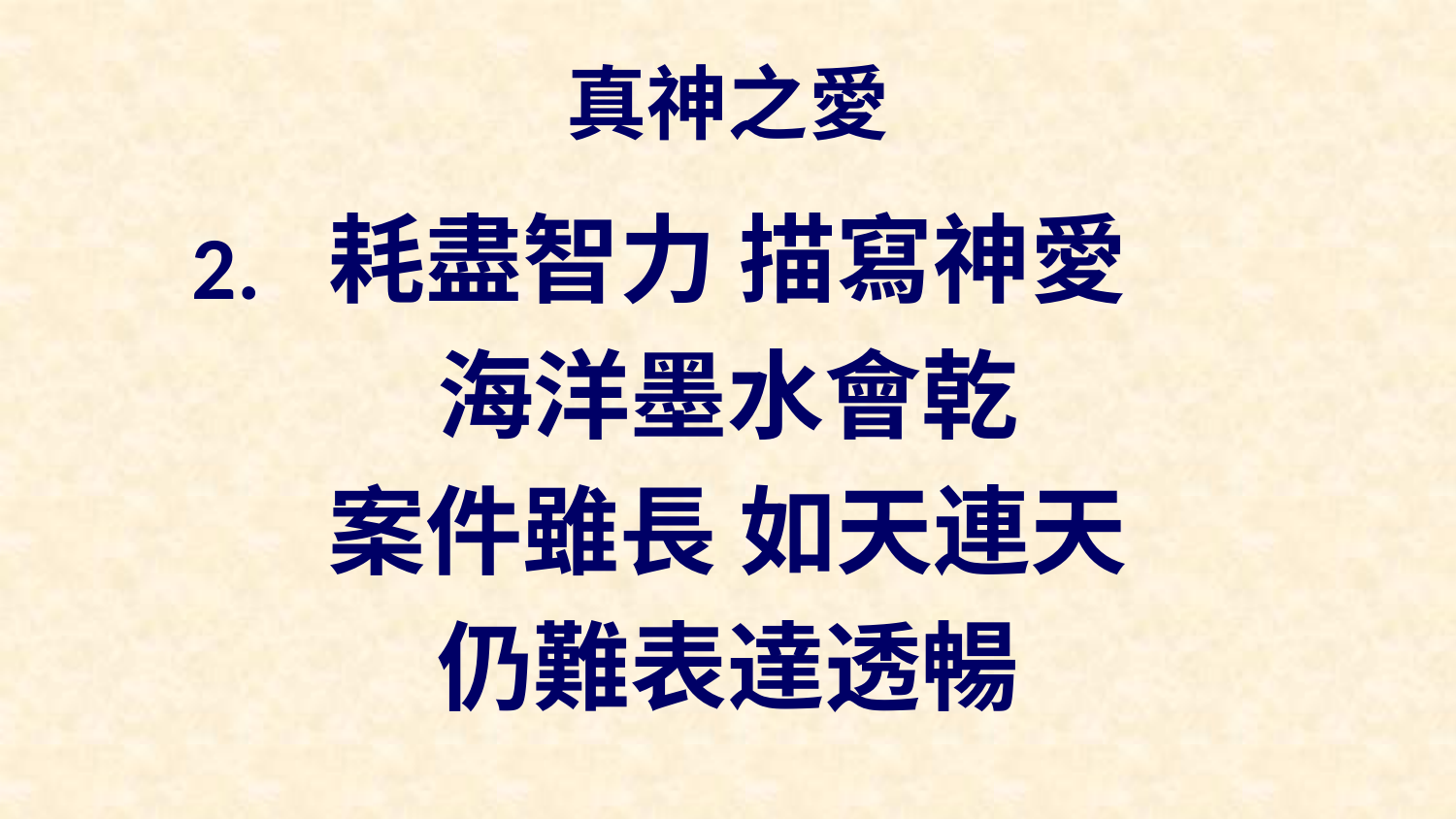

# 真神之愛
耗盡智力 描寫神愛
海洋墨水會乾
案件雖長 如天連天
仍難表達透暢
2.